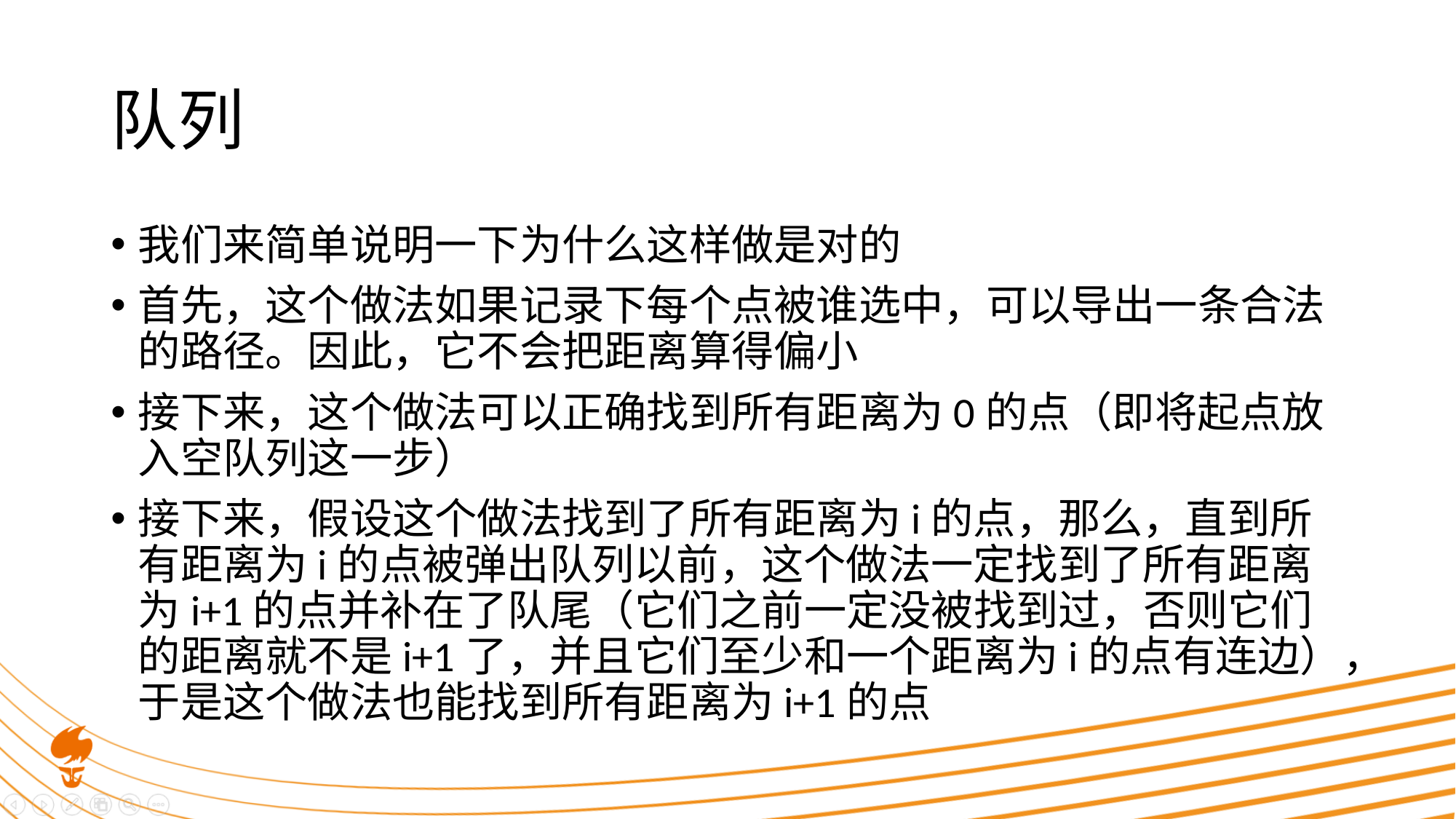

# 队列
我们来简单说明一下为什么这样做是对的
首先，这个做法如果记录下每个点被谁选中，可以导出一条合法的路径。因此，它不会把距离算得偏小
接下来，这个做法可以正确找到所有距离为0的点（即将起点放入空队列这一步）
接下来，假设这个做法找到了所有距离为i的点，那么，直到所有距离为i的点被弹出队列以前，这个做法一定找到了所有距离为i+1的点并补在了队尾（它们之前一定没被找到过，否则它们的距离就不是i+1了，并且它们至少和一个距离为i的点有连边），于是这个做法也能找到所有距离为i+1的点